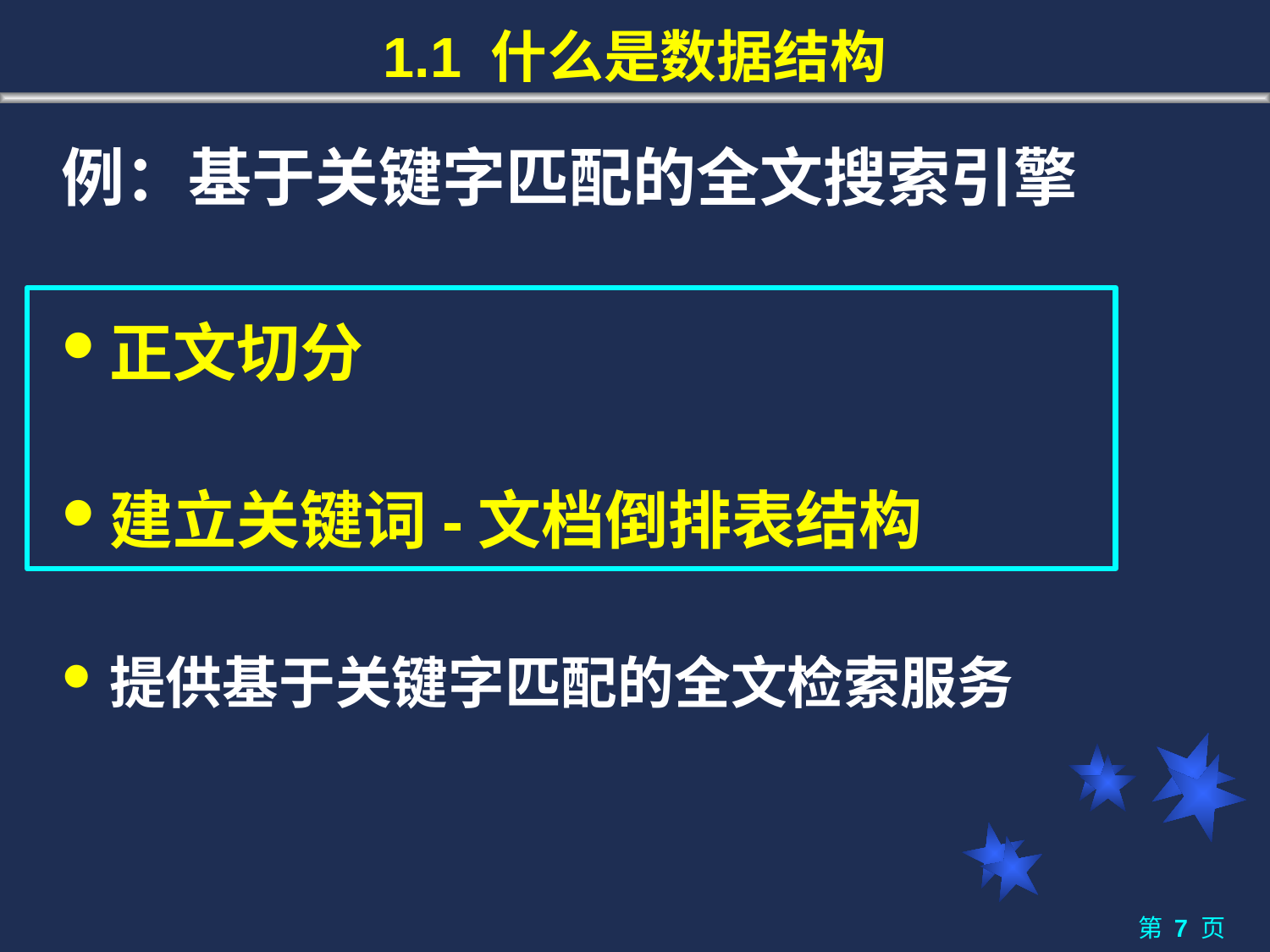

# 1.1 什么是数据结构
例：基于关键字匹配的全文搜索引擎

正文切分

建立关键词-文档倒排表结构

提供基于关键字匹配的全文检索服务

第 7 页